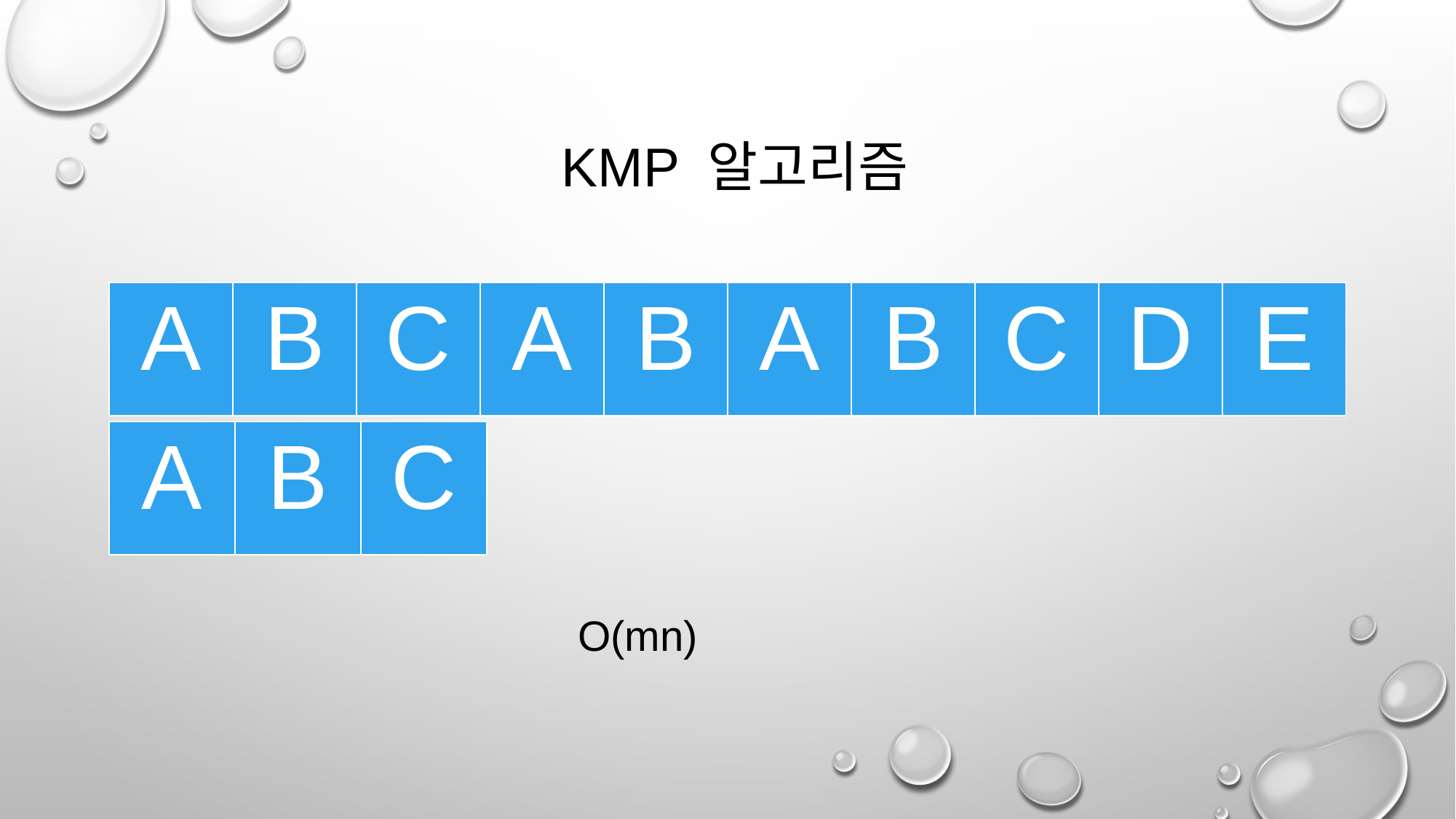

# KMP 알고리즘
| A | B | C | A | B | A | B | C | D | E |
| --- | --- | --- | --- | --- | --- | --- | --- | --- | --- |
| A | B | C |
| --- | --- | --- |
O(mn)